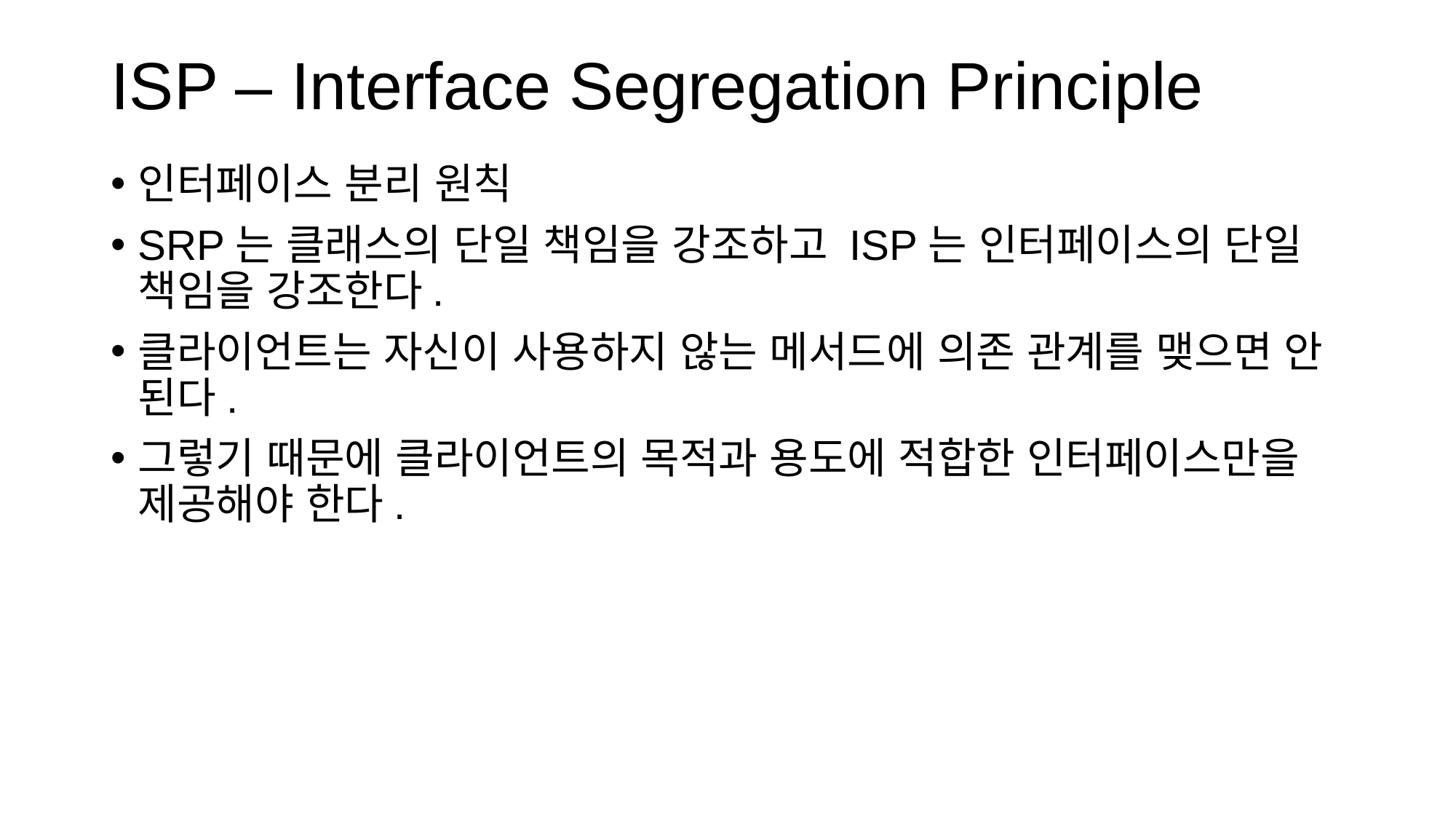

# ISP – Interface Segregation Principle
인터페이스 분리 원칙
SRP는 클래스의 단일 책임을 강조하고 ISP는 인터페이스의 단일 책임을 강조한다.
클라이언트는 자신이 사용하지 않는 메서드에 의존 관계를 맺으면 안 된다.
그렇기 때문에 클라이언트의 목적과 용도에 적합한 인터페이스만을 제공해야 한다.